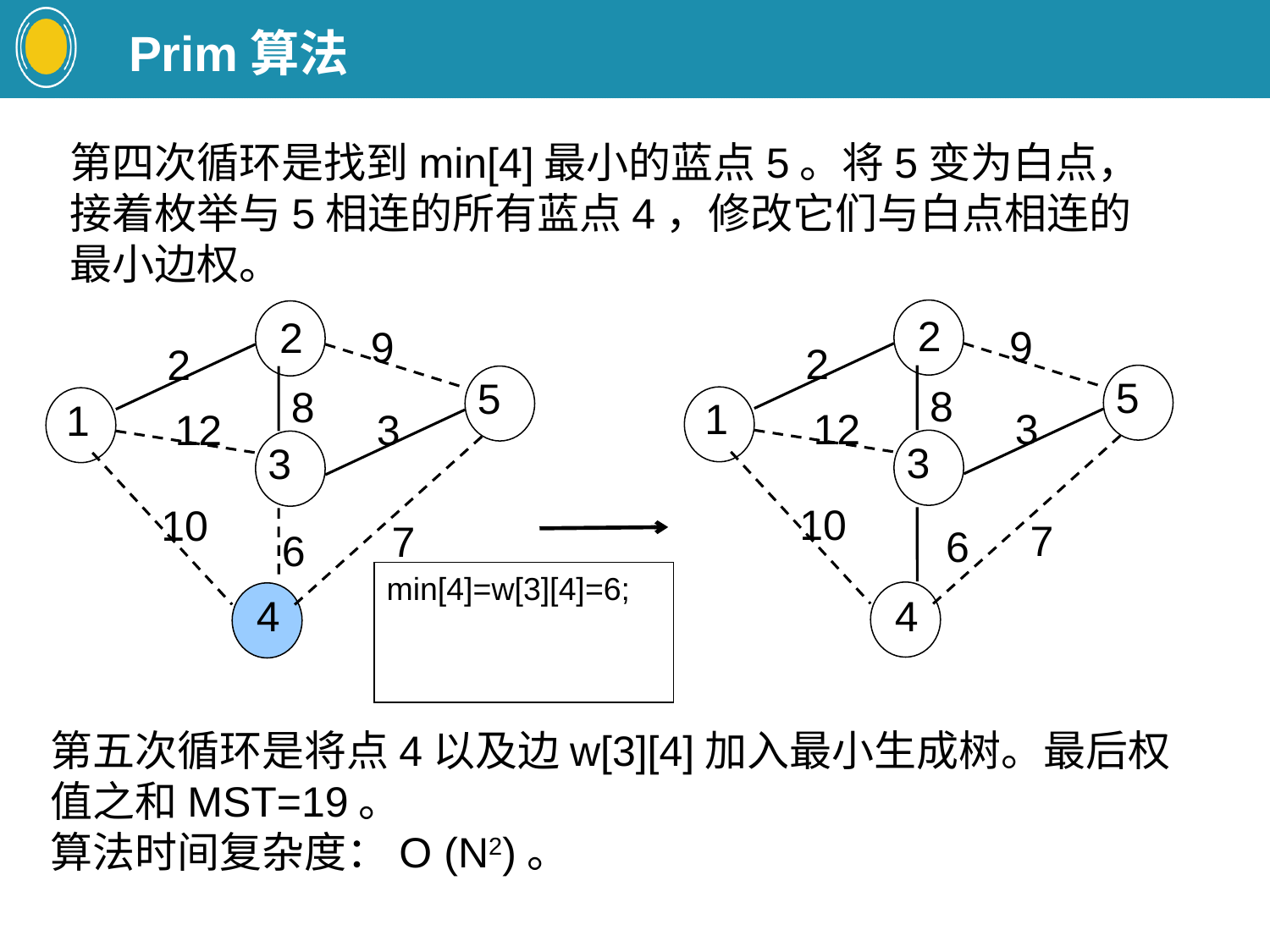

Prim算法
第四次循环是找到min[4]最小的蓝点5。将5变为白点，接着枚举与5相连的所有蓝点4，修改它们与白点相连的最小边权。

2

9

2

5

8

1

12

3

3

10

6

 4

7

2

9

2

5

8

1

12

3

3

10

6

 4

7
min[4]=w[3][4]=6;

第五次循环是将点4以及边w[3][4]加入最小生成树。最后权值之和MST=19。
算法时间复杂度：O (N2)。